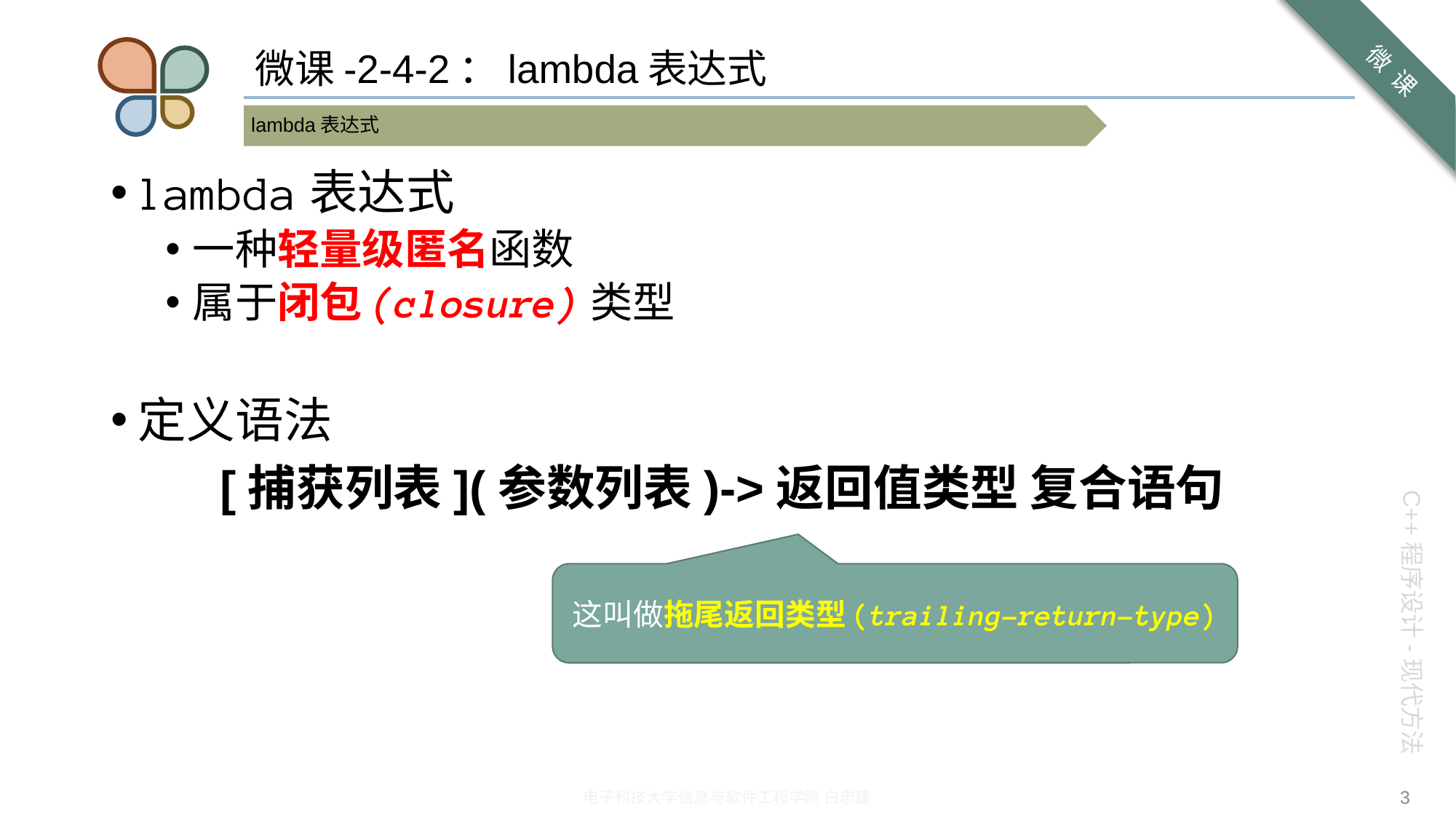

# 微课-2-4-2：lambda表达式
lambda表达式
lambda表达式
一种轻量级匿名函数
属于闭包(closure)类型

定义语法
	[捕获列表](参数列表)->返回值类型 复合语句

这叫做拖尾返回类型(trailing-return-type)
3